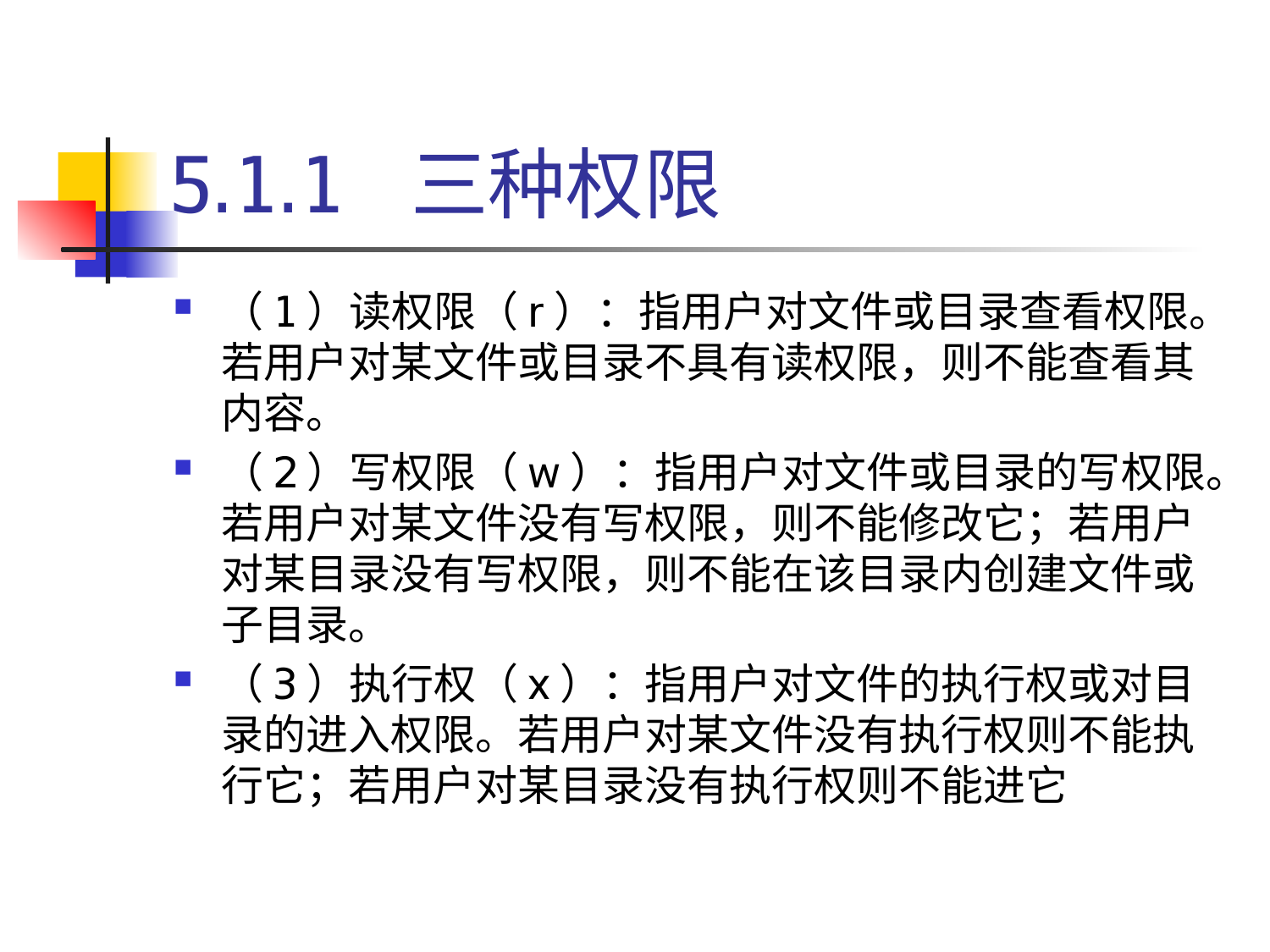

# 5.1.1  三种权限
（1）读权限（r）：指用户对文件或目录查看权限。若用户对某文件或目录不具有读权限，则不能查看其内容。
（2）写权限（w）：指用户对文件或目录的写权限。若用户对某文件没有写权限，则不能修改它；若用户对某目录没有写权限，则不能在该目录内创建文件或子目录。
（3）执行权（x）：指用户对文件的执行权或对目录的进入权限。若用户对某文件没有执行权则不能执行它；若用户对某目录没有执行权则不能进它